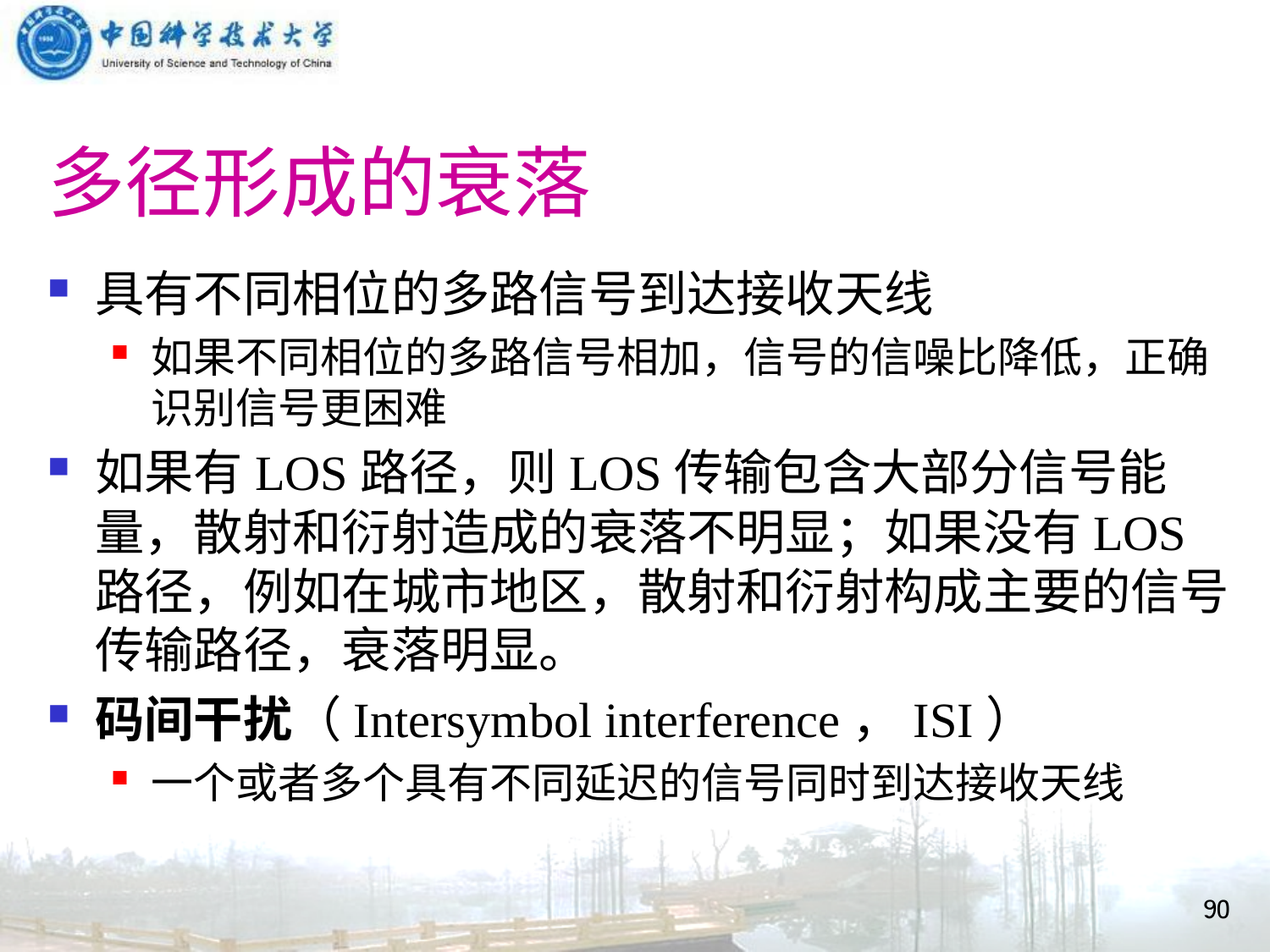

# 多径形成的衰落
具有不同相位的多路信号到达接收天线
如果不同相位的多路信号相加，信号的信噪比降低，正确识别信号更困难
如果有LOS路径，则LOS传输包含大部分信号能量，散射和衍射造成的衰落不明显；如果没有LOS路径，例如在城市地区，散射和衍射构成主要的信号传输路径，衰落明显。
码间干扰（Intersymbol interference，ISI）
一个或者多个具有不同延迟的信号同时到达接收天线

90